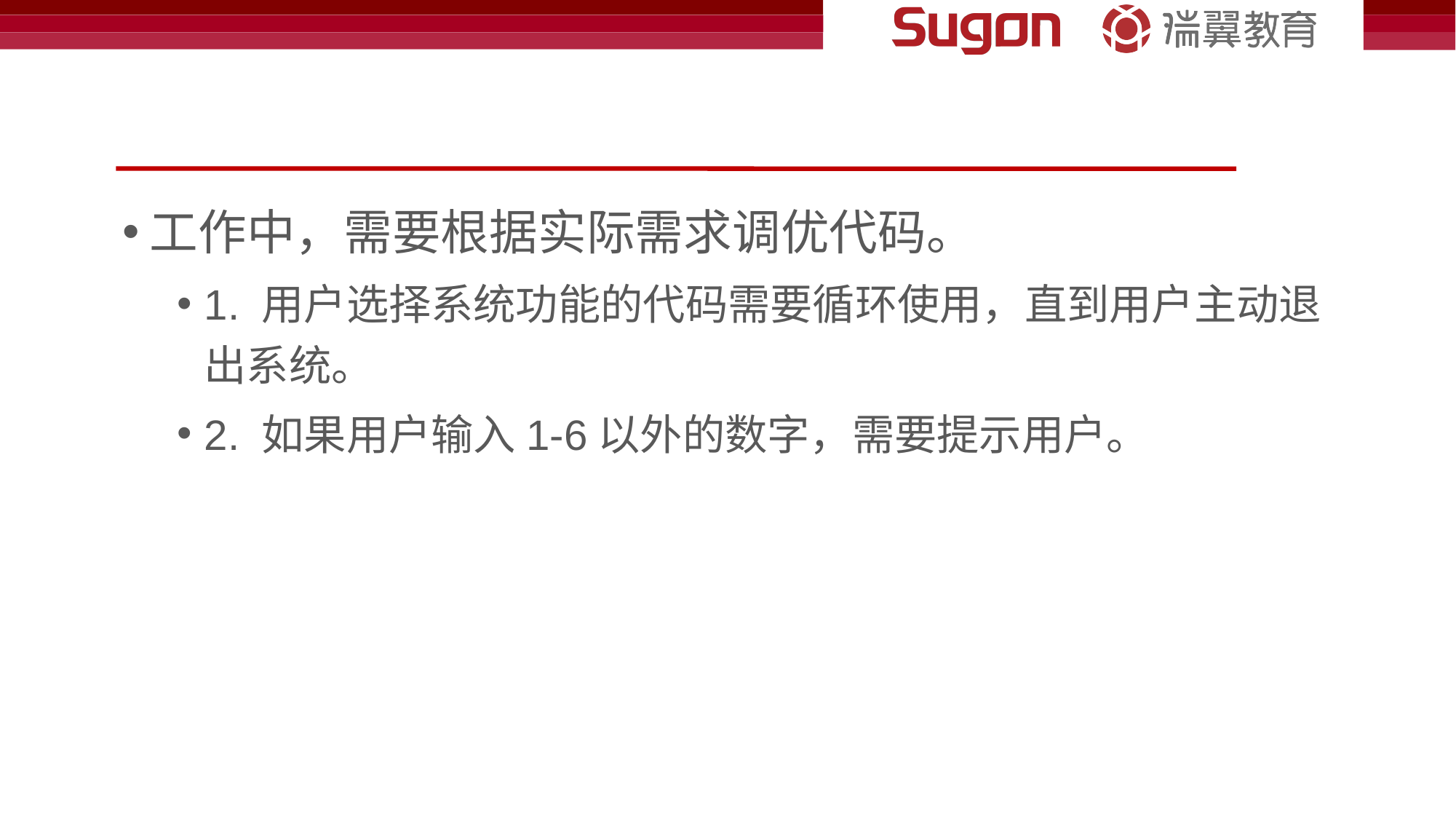

#
工作中，需要根据实际需求调优代码。
1. 用户选择系统功能的代码需要循环使用，直到用户主动退出系统。
2. 如果用户输入1-6以外的数字，需要提示用户。